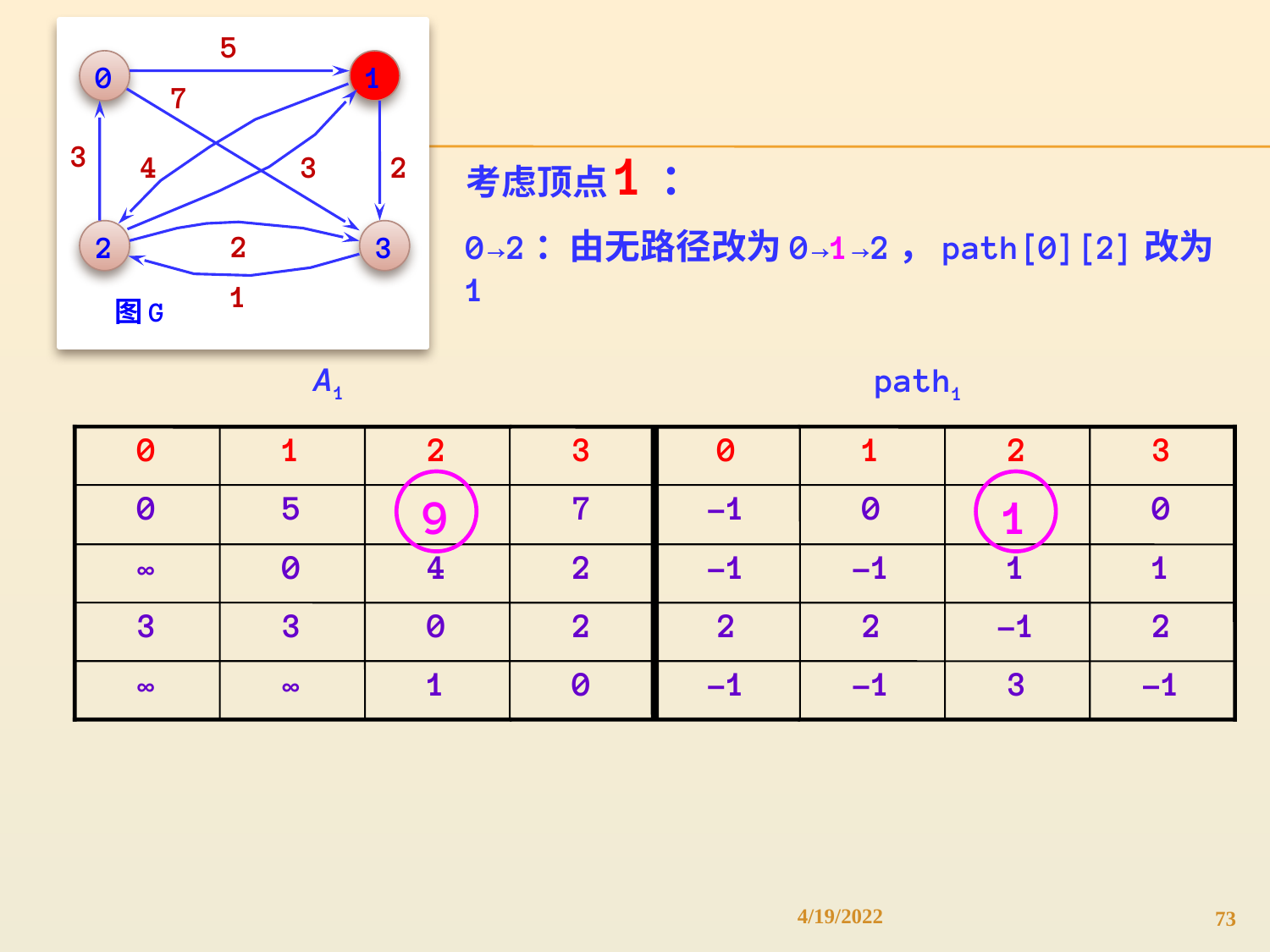

5
0
1

7

3
4
3
2
2
2
3

1
图G
考虑顶点1：
0→2：由无路径改为0→1→2，path[0][2]改为1
A1
path1
0

1

2

3

0

1

2

3

0

5
9
7
-1
0
1
0
∞

0
4
2
-1
-1
1
1
3

3
0
2
2
2
-1
2
∞

∞
1
0
-1
-1
3
-1

4/19/2022
73